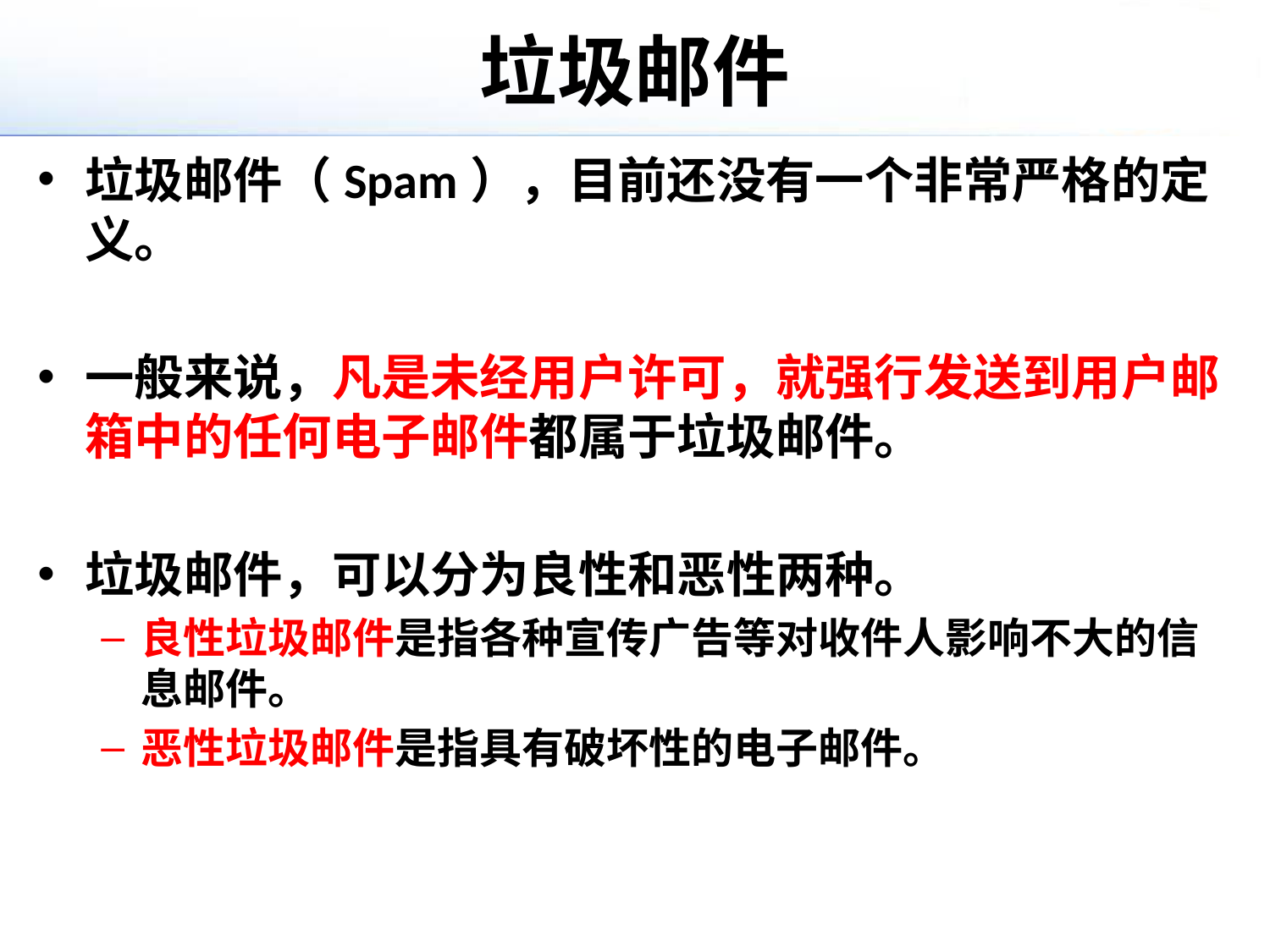

# 垃圾邮件
垃圾邮件（Spam），目前还没有一个非常严格的定义。

一般来说，凡是未经用户许可，就强行发送到用户邮箱中的任何电子邮件都属于垃圾邮件。

垃圾邮件，可以分为良性和恶性两种。
良性垃圾邮件是指各种宣传广告等对收件人影响不大的信息邮件。
恶性垃圾邮件是指具有破坏性的电子邮件。